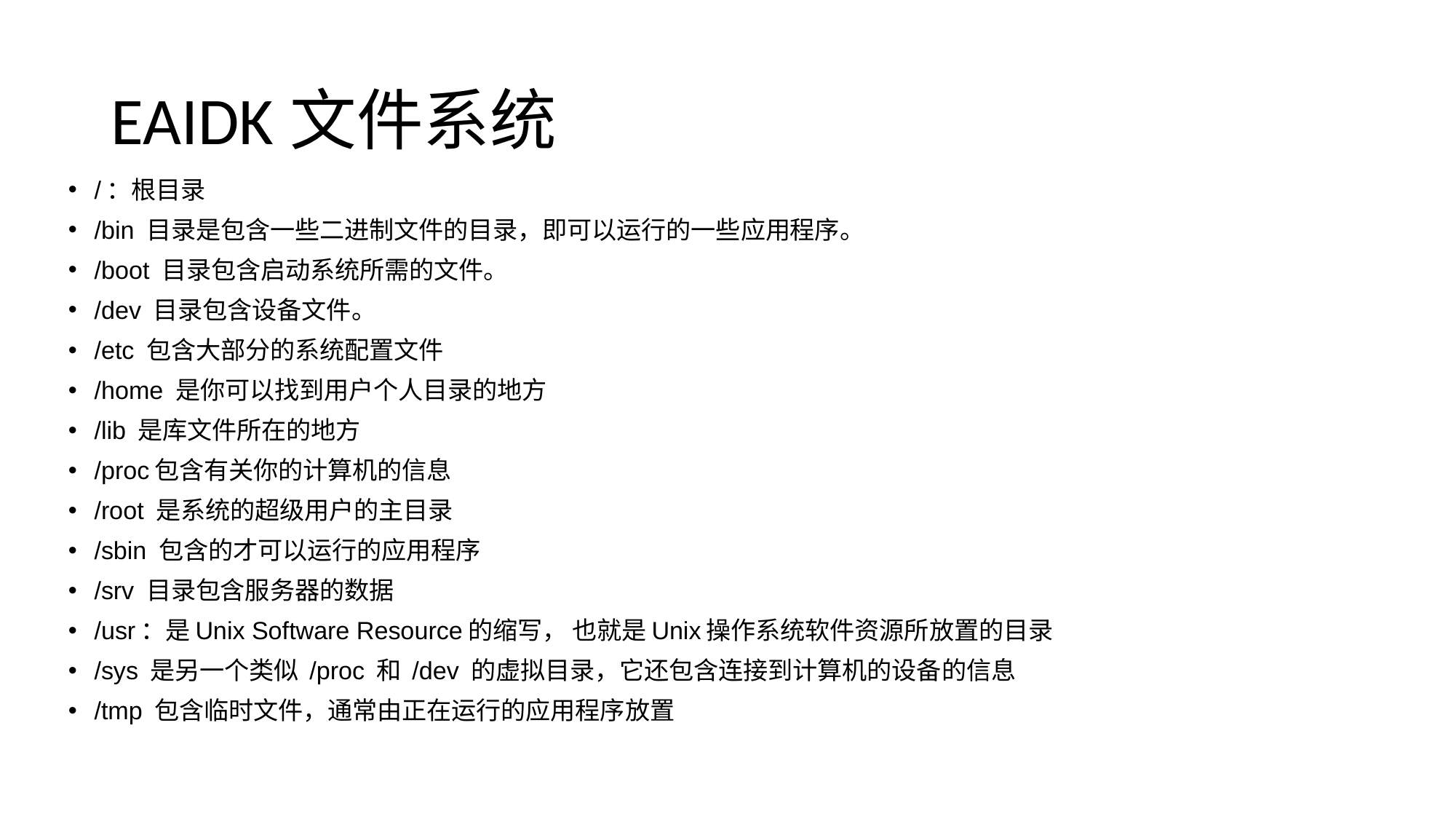

# EAIDK文件系统
/：根目录
/bin 目录是包含一些二进制文件的目录，即可以运行的一些应用程序。
/boot 目录包含启动系统所需的文件。
/dev 目录包含设备文件。
/etc 包含大部分的系统配置文件
/home 是你可以找到用户个人目录的地方
/lib 是库文件所在的地方
/proc包含有关你的计算机的信息
/root 是系统的超级用户的主目录
/sbin 包含的才可以运行的应用程序
/srv 目录包含服务器的数据
/usr：是Unix Software Resource的缩写， 也就是Unix操作系统软件资源所放置的目录
/sys 是另一个类似 /proc 和 /dev 的虚拟目录，它还包含连接到计算机的设备的信息
/tmp 包含临时文件，通常由正在运行的应用程序放置